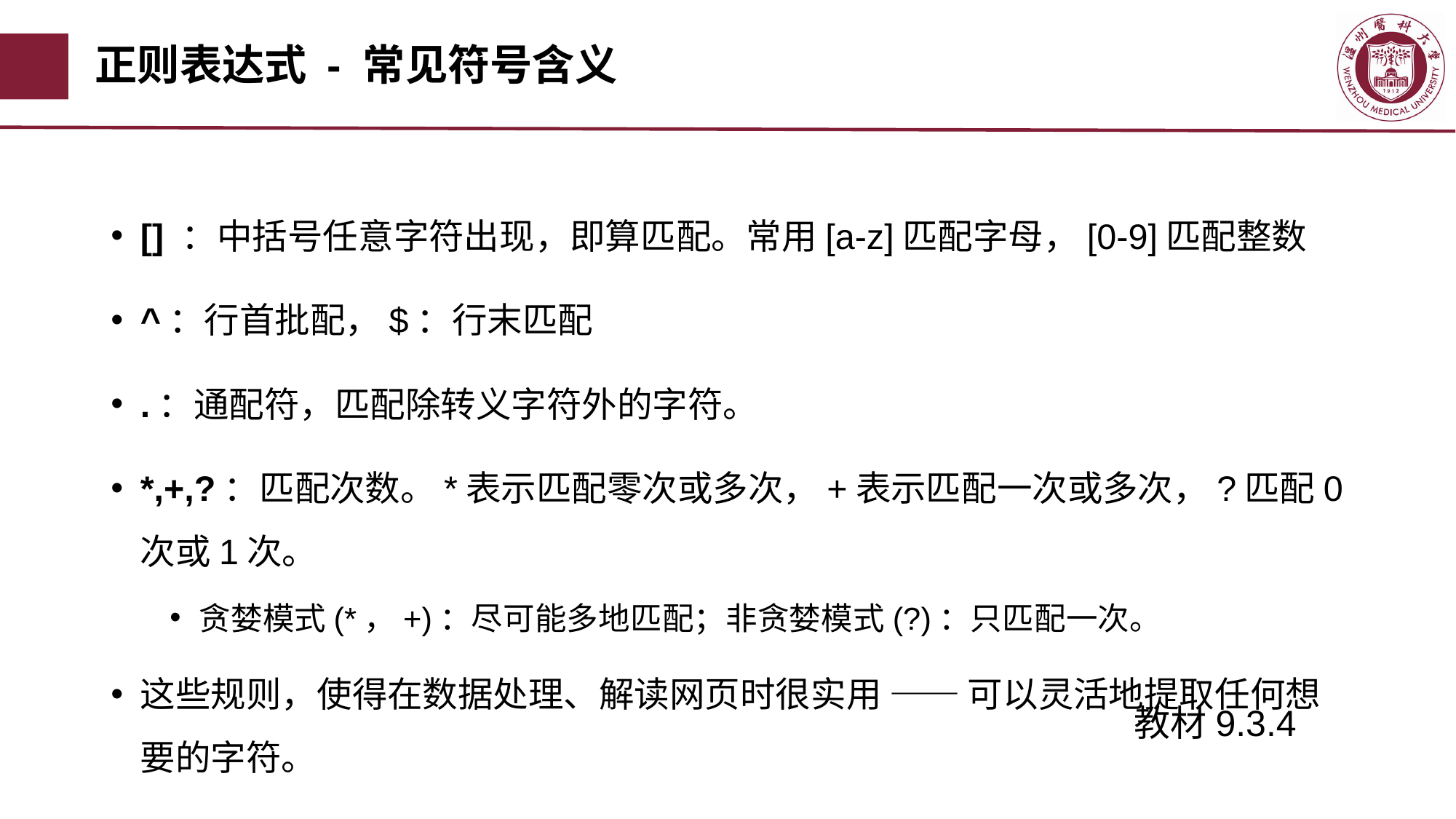

# 正则表达式 - 常见符号含义
[] ：中括号任意字符出现，即算匹配。常用[a-z]匹配字母，[0-9]匹配整数
^：行首批配，$：行末匹配
.：通配符，匹配除转义字符外的字符。
*,+,?：匹配次数。*表示匹配零次或多次，+表示匹配一次或多次，?匹配0次或1次。
贪婪模式(*，+)：尽可能多地匹配；非贪婪模式(?)：只匹配一次。
这些规则，使得在数据处理、解读网页时很实用 —— 可以灵活地提取任何想要的字符。
教材9.3.4